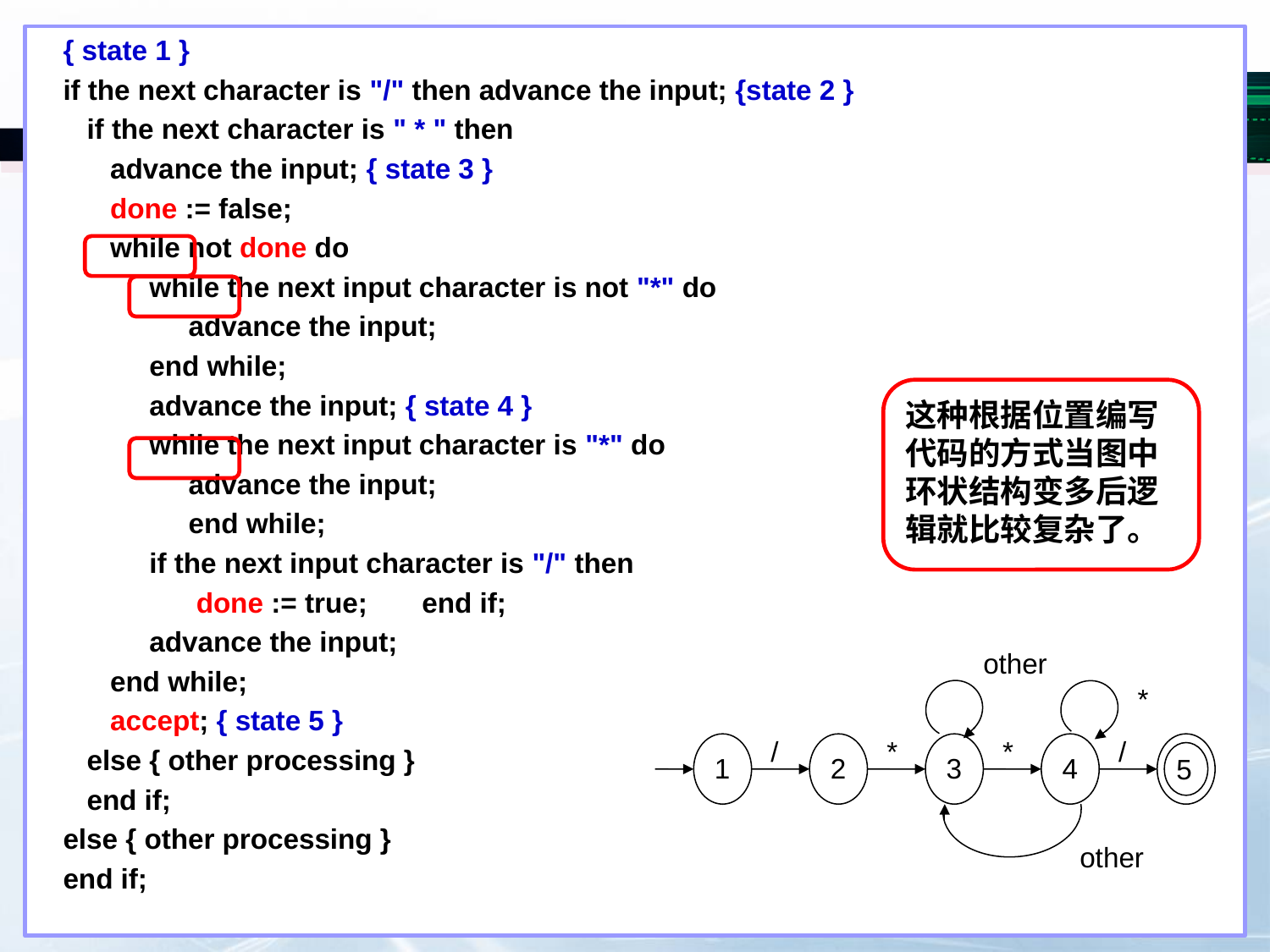

{ state 1 }
if the next character is "/" then advance the input; {state 2 }
   if the next character is " * " then
      advance the input; { state 3 }
      done := false;
      while not done do
           while the next input character is not "*" do
                advance the input;
           end while;
           advance the input; { state 4 }
           while the next input character is "*" do
                advance the input;
                end while;
           if the next input character is "/" then
                 done := true;       end if;
           advance the input;
      end while;
      accept; { state 5 }
   else { other processing }
   end if;
else { other processing }
end if;

这种根据位置编写代码的方式当图中环状结构变多后逻辑就比较复杂了。

other

*
1
/
2
*
3
*
4
/

5

other